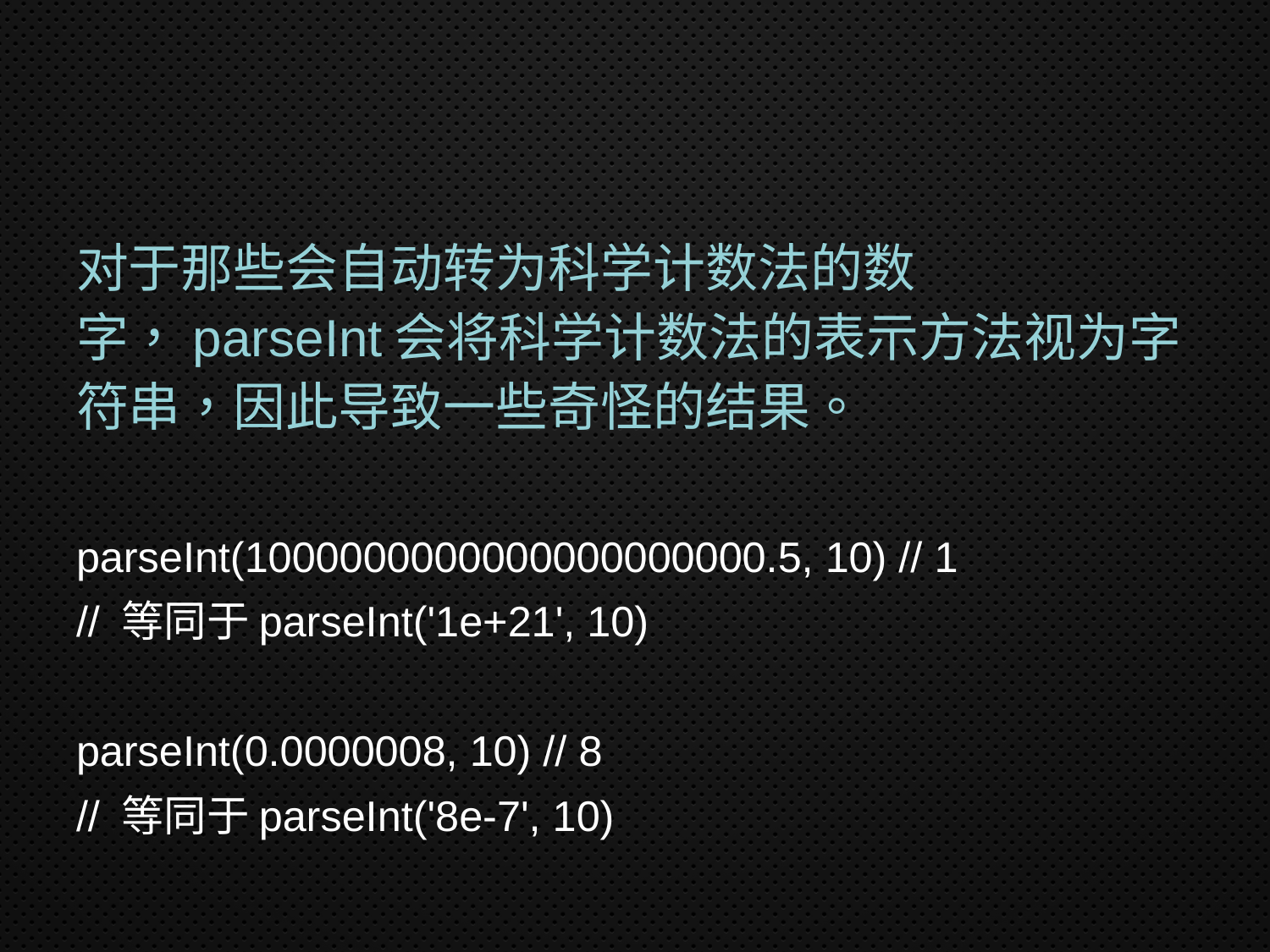

#
对于那些会自动转为科学计数法的数字，parseInt会将科学计数法的表示方法视为字符串，因此导致一些奇怪的结果。

parseInt(1000000000000000000000.5, 10) // 1
// 等同于parseInt('1e+21', 10)

parseInt(0.0000008, 10) // 8
// 等同于parseInt('8e-7', 10)